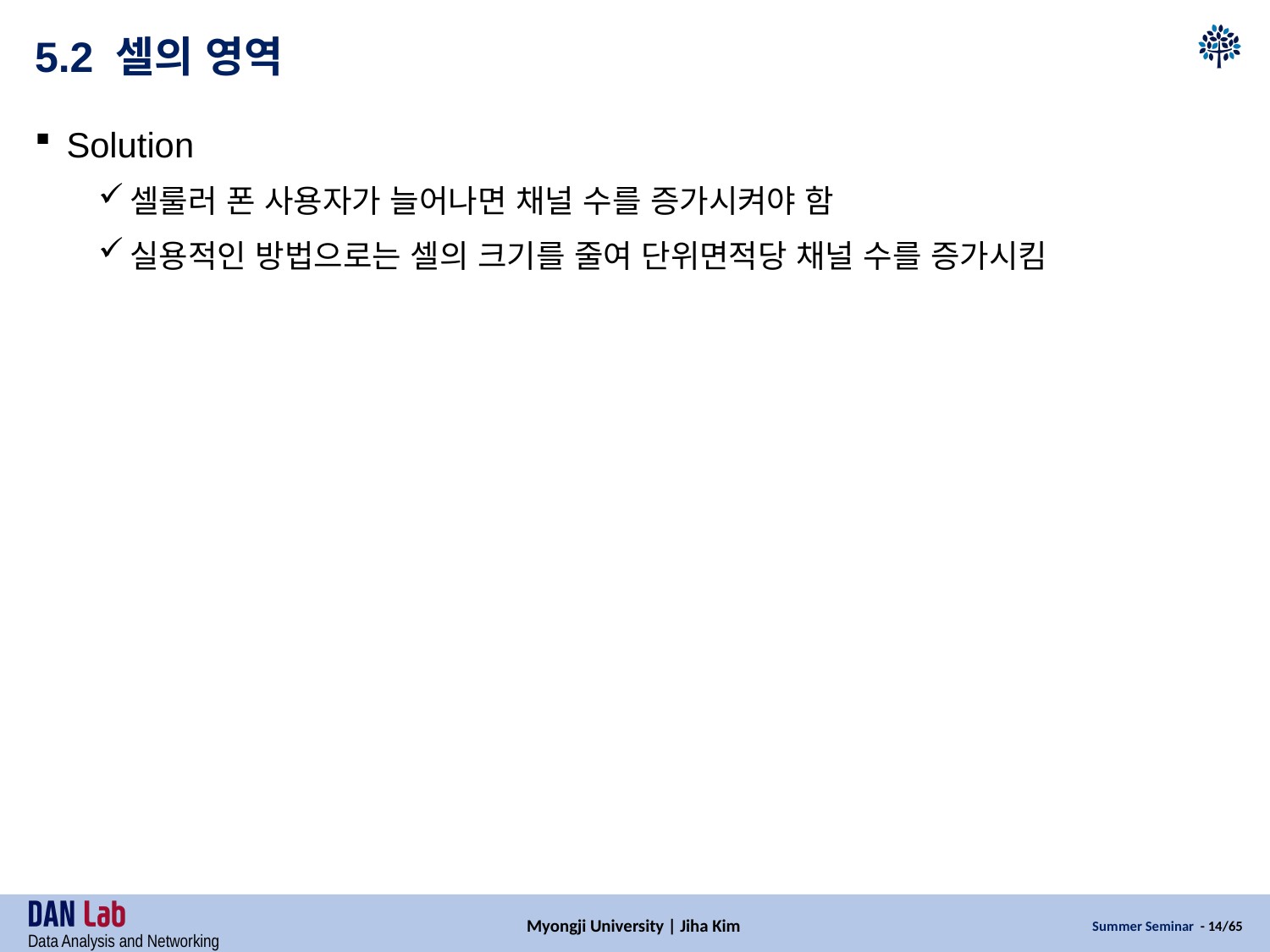

# 5.2 셀의 영역
Solution
셀룰러 폰 사용자가 늘어나면 채널 수를 증가시켜야 함
실용적인 방법으로는 셀의 크기를 줄여 단위면적당 채널 수를 증가시킴

Myongji University | Jiha Kim
Summer Seminar  - 14/65